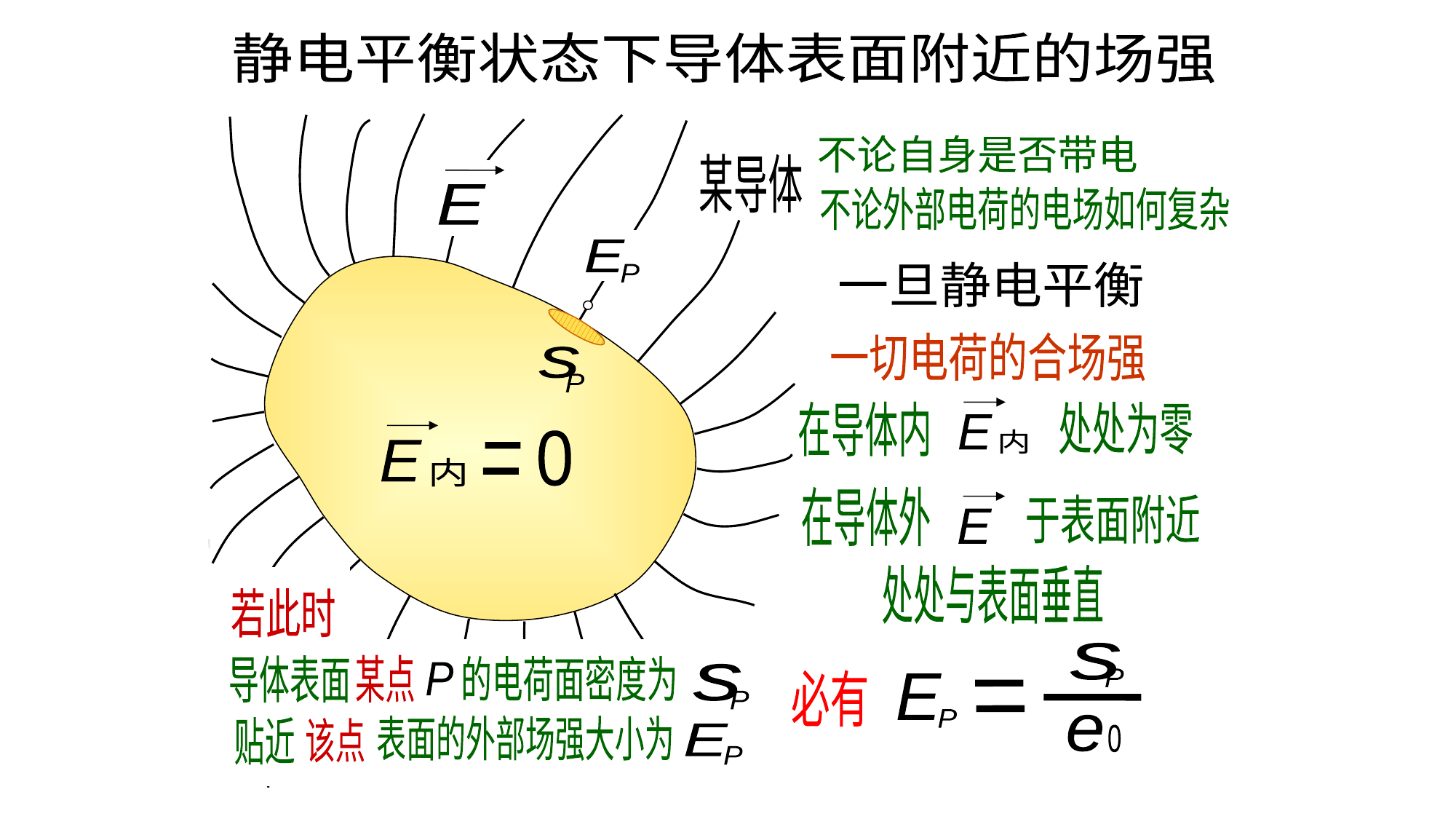

静电平衡状态下导体表面附近的场强

E

E
内
0

+

+

不论自身是否带电
某导体
不论外部电荷的电场如何复杂

E

σ
P
P
一旦静电平衡
+
+
+
+
+
+
+
+
+
+
+
+
+
+

一切电荷的合场强
在导体内
处处为零

E
内
在导体外
于表面附近

E
处处与表面垂直

若此时

某点
导体表面
的电荷面密度为
P
σ
P

该点

E
表面的外部场强大小为
贴近
P
σ

E

ε
0
P
必有
P